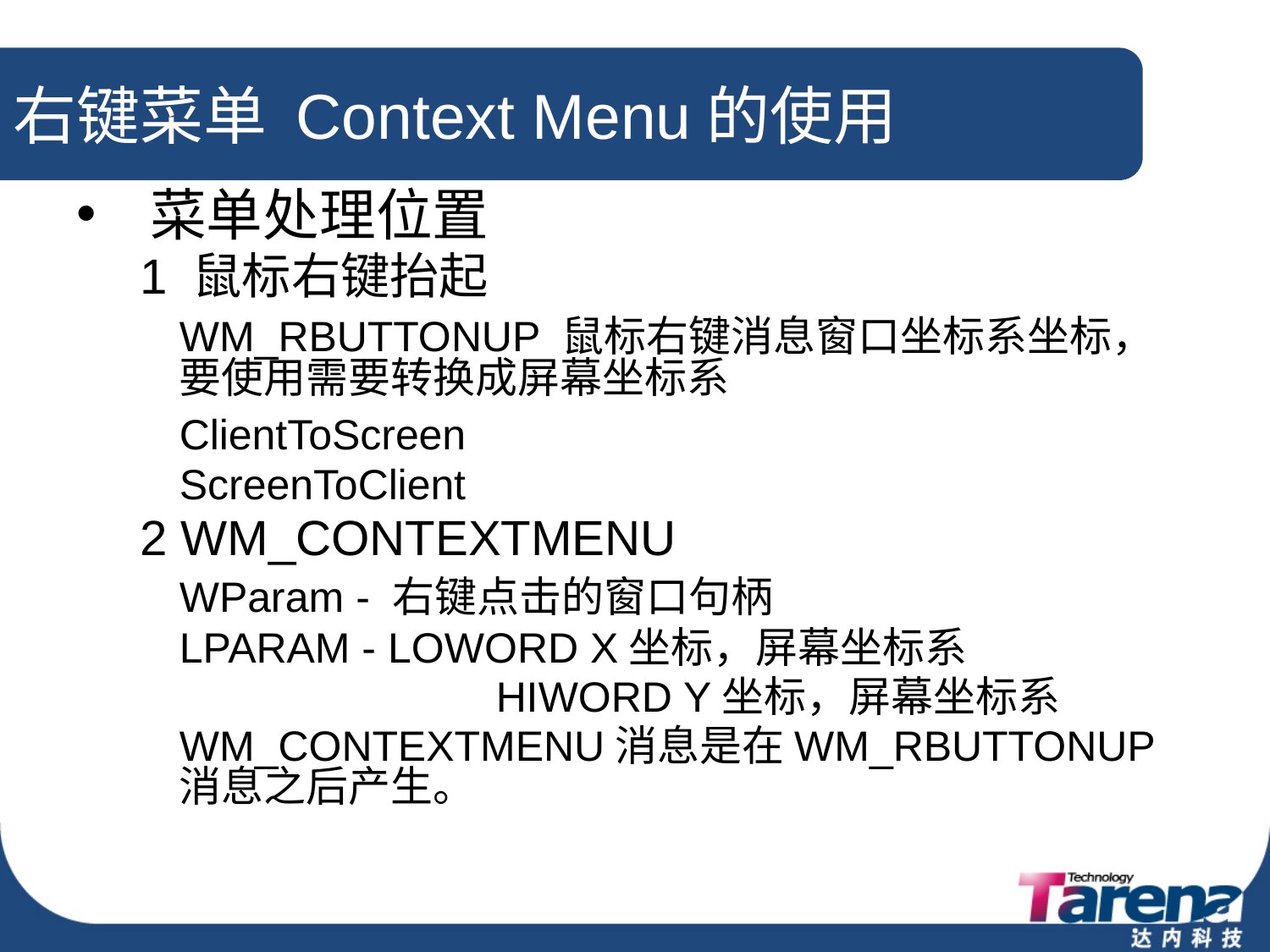

# 右键菜单 Context Menu的使用
 菜单处理位置
1 鼠标右键抬起
	WM_RBUTTONUP 鼠标右键消息窗口坐标系坐标，要使用需要转换成屏幕坐标系
	ClientToScreen
	ScreenToClient
2 WM_CONTEXTMENU
	WParam - 右键点击的窗口句柄
	LPARAM - LOWORD X坐标，屏幕坐标系
		                HIWORD Y坐标，屏幕坐标系
	WM_CONTEXTMENU消息是在WM_RBUTTONUP消息之后产生。